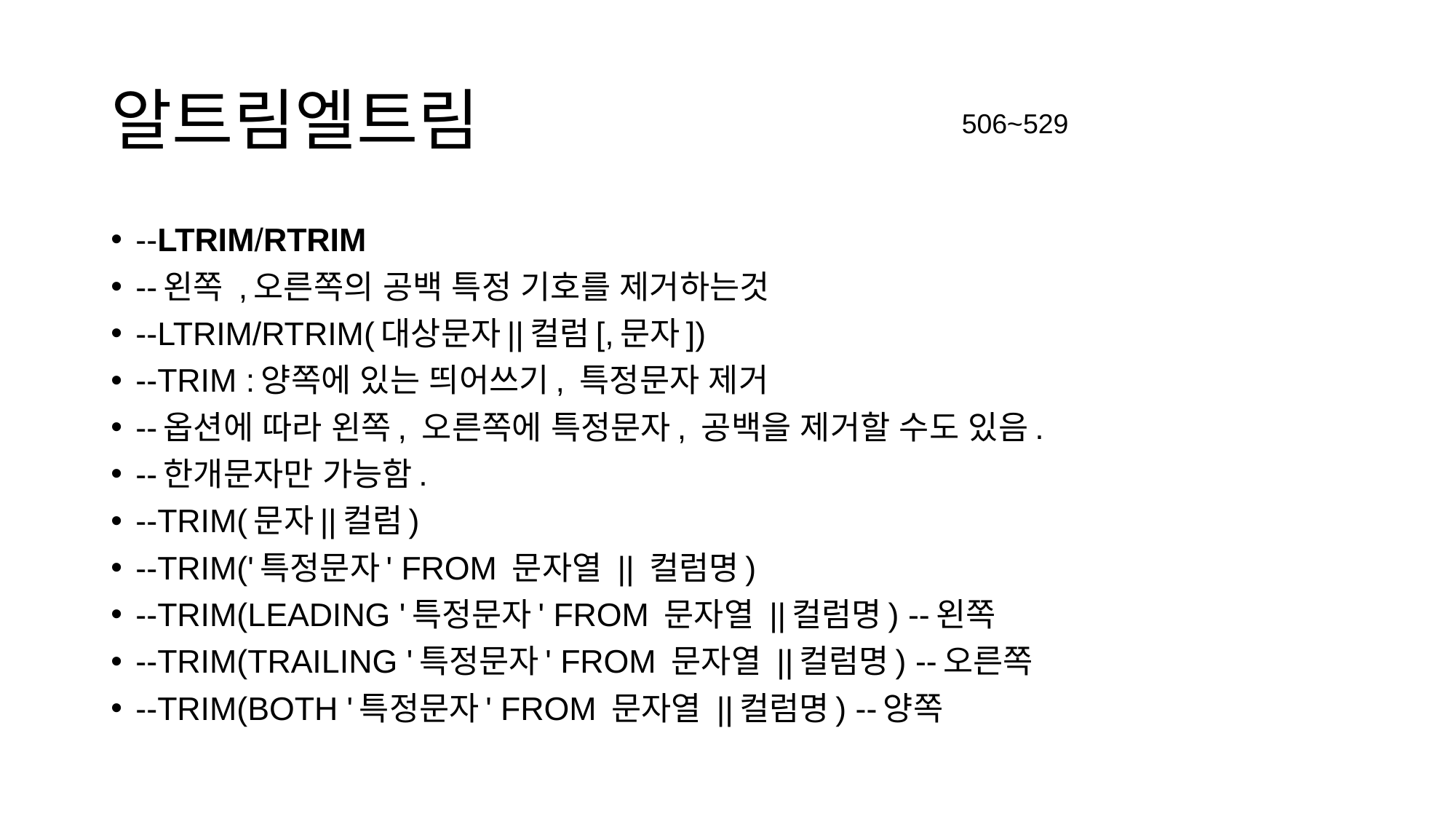

# 알트림엘트림
506~529
--LTRIM/RTRIM
--왼쪽 ,오른쪽의 공백 특정 기호를 제거하는것
--LTRIM/RTRIM(대상문자||컬럼[,문자])
--TRIM :양쪽에 있는 띄어쓰기, 특정문자 제거
--옵션에 따라 왼쪽, 오른쪽에 특정문자, 공백을 제거할 수도 있음.
--한개문자만 가능함.
--TRIM(문자||컬럼)
--TRIM('특정문자' FROM 문자열 || 컬럼명)
--TRIM(LEADING '특정문자' FROM 문자열 ||컬럼명) --왼쪽
--TRIM(TRAILING '특정문자' FROM 문자열 ||컬럼명) --오른쪽
--TRIM(BOTH '특정문자' FROM 문자열 ||컬럼명) --양쪽